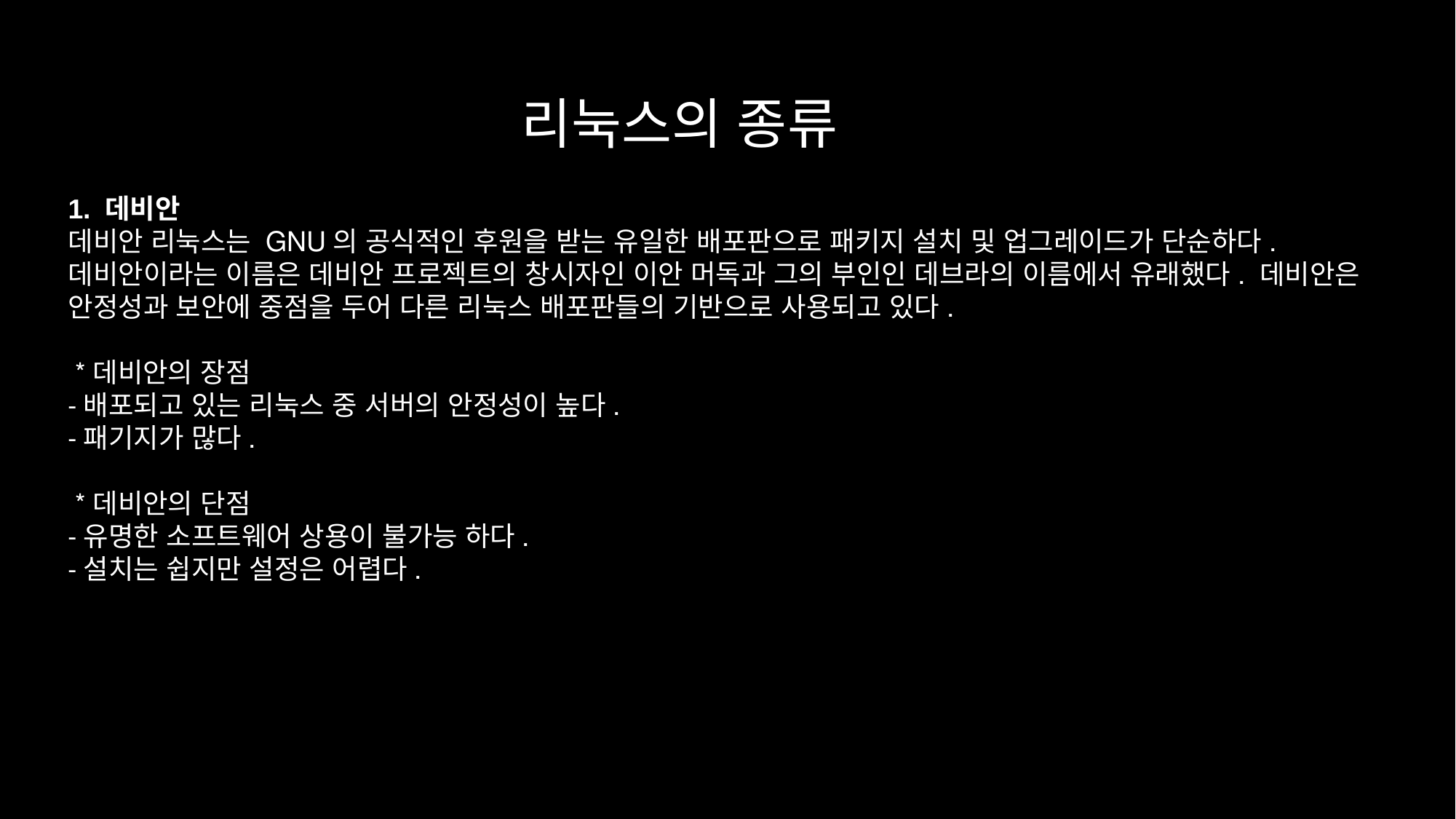

리눅스의 종류
1. 데비안
데비안 리눅스는 GNU의 공식적인 후원을 받는 유일한 배포판으로 패키지 설치 및 업그레이드가 단순하다. 데비안이라는 이름은 데비안 프로젝트의 창시자인 이안 머독과 그의 부인인 데브라의 이름에서 유래했다. 데비안은 안정성과 보안에 중점을 두어 다른 리눅스 배포판들의 기반으로 사용되고 있다.
 *데비안의 장점
-배포되고 있는 리눅스 중 서버의 안정성이 높다.
-패기지가 많다.
 *데비안의 단점
-유명한 소프트웨어 상용이 불가능 하다.
-설치는 쉽지만 설정은 어렵다.